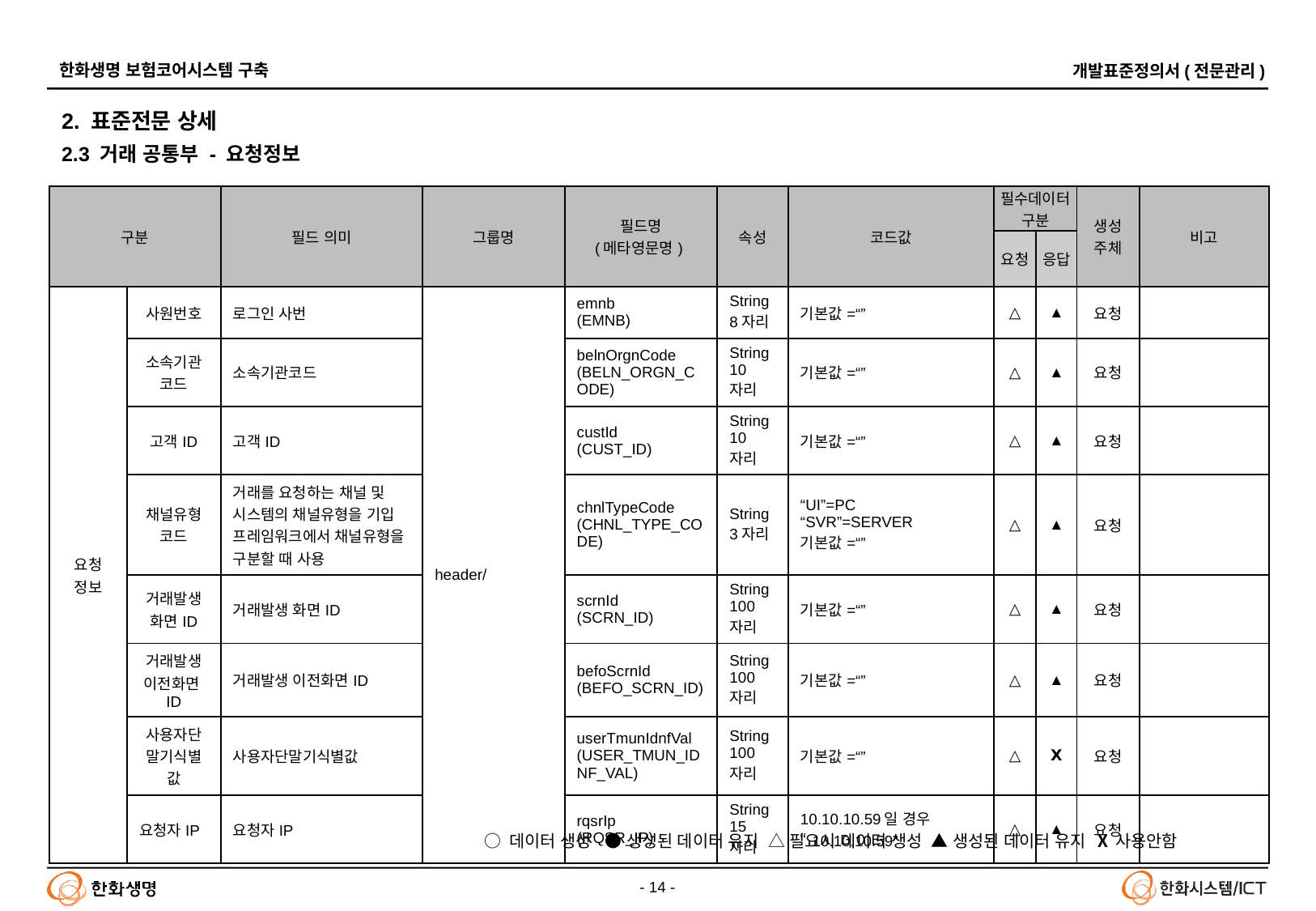

# 2. 표준전문 상세 2.3 거래 공통부 - 요청정보
| 구분 |  | 필드 의미 | 그룹명 | 필드명 (메타영문명) | 속성 | 코드값 | 필수데이터구분 |  | 생성 주체 | 비고 |
| --- | --- | --- | --- | --- | --- | --- | --- | --- | --- | --- |
|  |  |  |  |  |  |  | 요청 | 응답 |  |  |
| 요청 정보 | 사원번호 | 로그인 사번 | header/ | emnb (EMNB) | String 8자리 | 기본값=“” | △ | ▲ | 요청 |  |
|  | 소속기관코드 | 소속기관코드 |  | belnOrgnCode (BELN\_ORGN\_CODE) | String 10자리 | 기본값=“” | △ | ▲ | 요청 |  |
|  | 고객ID | 고객ID |  | custId (CUST\_ID) | String 10자리 | 기본값=“” | △ | ▲ | 요청 |  |
|  | 채널유형코드 | 거래를 요청하는 채널 및 시스템의 채널유형을 기입 프레임워크에서 채널유형을 구분할 때 사용 |  | chnlTypeCode (CHNL\_TYPE\_CODE) | String 3자리 | “UI”=PC “SVR”=SERVER 기본값=“” | △ | ▲ | 요청 |  |
|  | 거래발생화면ID | 거래발생 화면ID |  | scrnId (SCRN\_ID) | String 100자리 | 기본값=“” | △ | ▲ | 요청 |  |
|  | 거래발생이전화면ID | 거래발생 이전화면ID |  | befoScrnId (BEFO\_SCRN\_ID) | String 100자리 | 기본값=“” | △ | ▲ | 요청 |  |
|  | 사용자단말기식별값 | 사용자단말기식별값 |  | userTmunIdnfVal (USER\_TMUN\_IDNF\_VAL) | String 100자리 | 기본값=“” | △ | Ⅹ | 요청 |  |
|  | 요청자IP | 요청자IP |  | rqsrIp (RQSR\_IP) | String 15자리 | 10.10.10.59일 경우 “10.10.10.59” | △ | ▲ | 요청 |  |
○ 데이터 생성   ● 생성된 데이터 유지  △ 필요시 데이터 생성  ▲ 생성된 데이터 유지  Ⅹ 사용안함